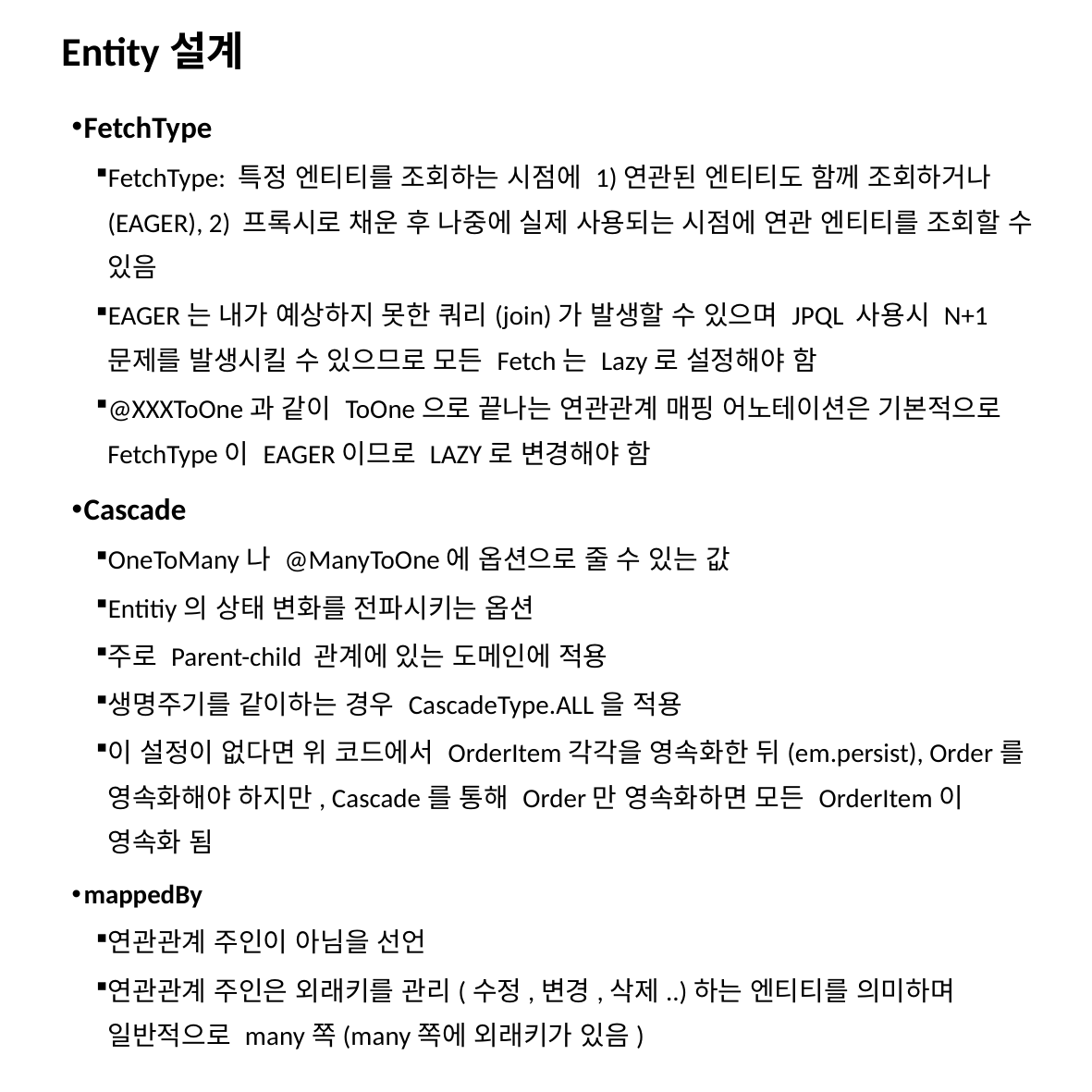

# Entity설계
FetchType
FetchType: 특정 엔티티를 조회하는 시점에 1)연관된 엔티티도 함께 조회하거나(EAGER), 2) 프록시로 채운 후 나중에 실제 사용되는 시점에 연관 엔티티를 조회할 수 있음
EAGER는 내가 예상하지 못한 쿼리(join)가 발생할 수 있으며 JPQL 사용시 N+1문제를 발생시킬 수 있으므로 모든 Fetch는 Lazy로 설정해야 함
@XXXToOne과 같이 ToOne으로 끝나는 연관관계 매핑 어노테이션은 기본적으로  FetchType이 EAGER이므로 LAZY로 변경해야 함
Cascade
OneToMany나 @ManyToOne에 옵션으로 줄 수 있는 값
Entitiy의 상태 변화를 전파시키는 옵션
주로 Parent-child 관계에 있는 도메인에 적용
생명주기를 같이하는 경우 CascadeType.ALL을 적용
이 설정이 없다면 위 코드에서 OrderItem각각을 영속화한 뒤(em.persist), Order를 영속화해야 하지만, Cascade를 통해 Order만 영속화하면 모든 OrderItem이 영속화 됨
mappedBy
연관관계 주인이 아님을 선언
연관관계 주인은 외래키를 관리(수정,변경,삭제..)하는 엔티티를 의미하며 일반적으로 many쪽(many쪽에 외래키가 있음)